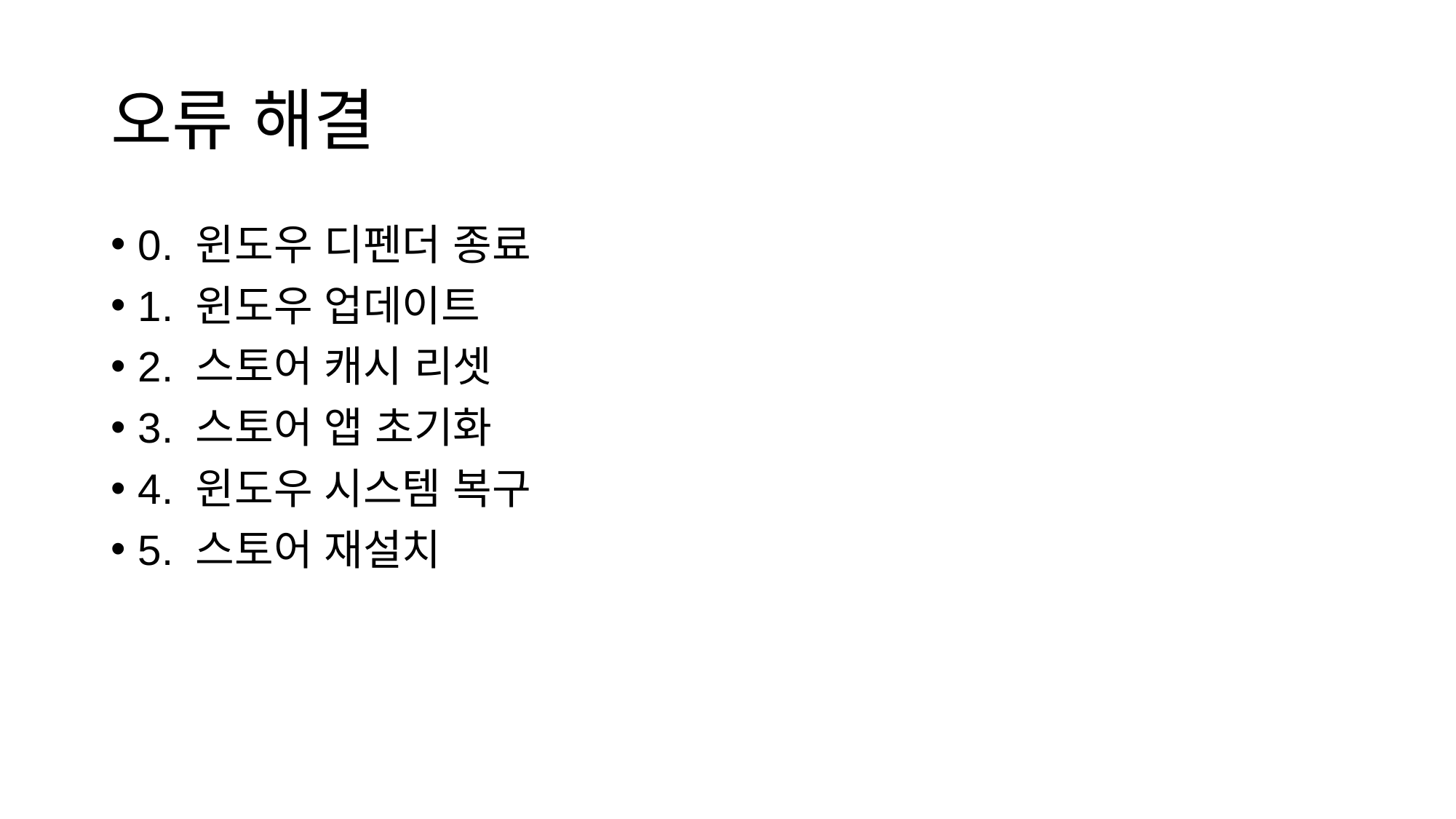

# 오류 해결
0. 윈도우 디펜더 종료
1. 윈도우 업데이트
2. 스토어 캐시 리셋
3. 스토어 앱 초기화
4. 윈도우 시스템 복구
5. 스토어 재설치